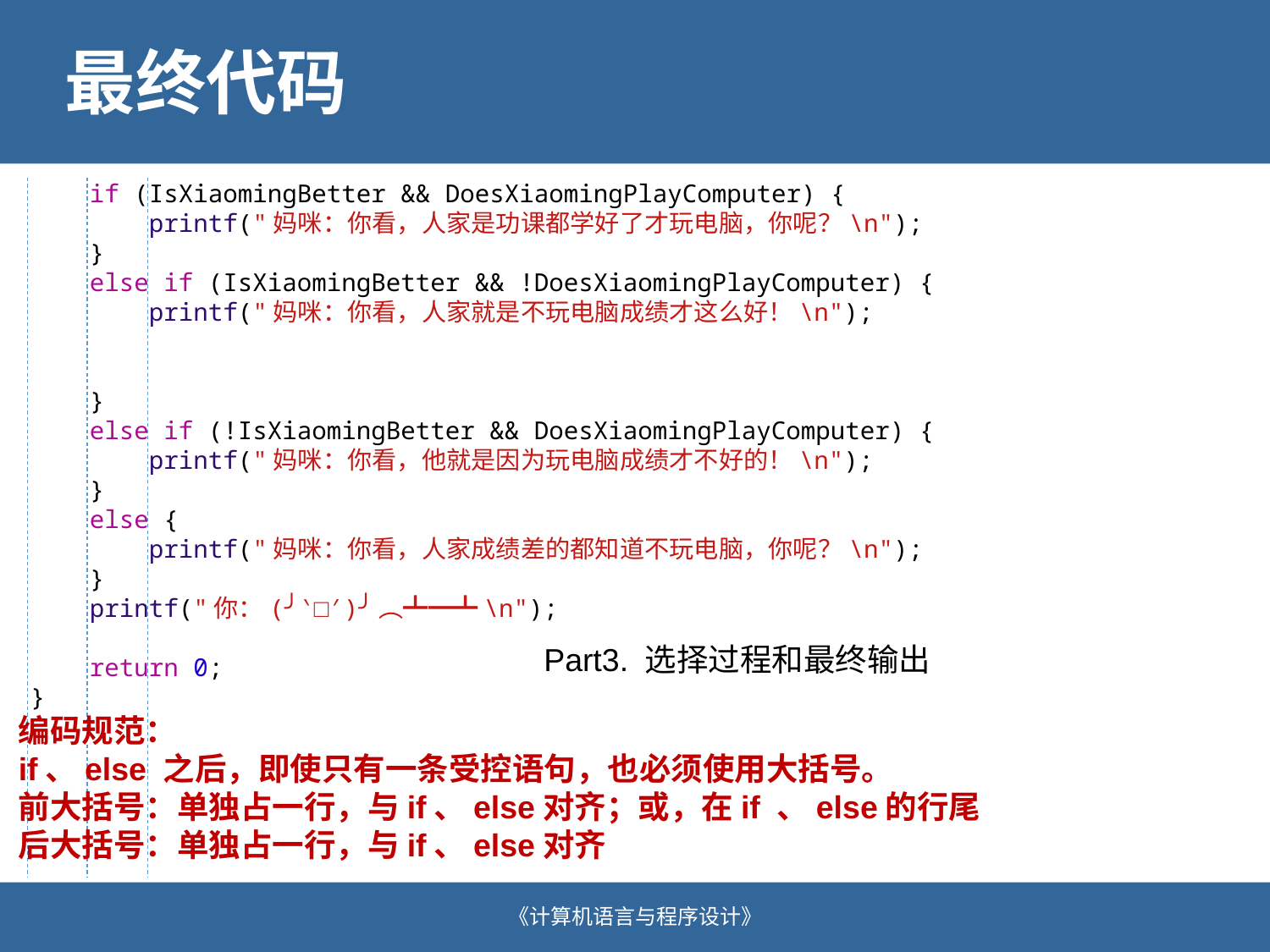

# 最终代码
    if (IsXiaomingBetter && DoesXiaomingPlayComputer) {
        printf("妈咪：你看，人家是功课都学好了才玩电脑，你呢？\n");
    }
    else if (IsXiaomingBetter && !DoesXiaomingPlayComputer) {
        printf("妈咪：你看，人家就是不玩电脑成绩才这么好！\n");

    }
    else if (!IsXiaomingBetter && DoesXiaomingPlayComputer) {
        printf("妈咪：你看，他就是因为玩电脑成绩才不好的！\n");
    }
    else {
        printf("妈咪：你看，人家成绩差的都知道不玩电脑，你呢？\n");
    }
    printf("你：(╯‵□′)╯︵┻━┻\n");

    return 0;
}
Part3. 选择过程和最终输出
编码规范：
if、else 之后，即使只有一条受控语句，也必须使用大括号。
前大括号：单独占一行，与if、else对齐；或，在if 、else的行尾
后大括号：单独占一行，与if、else对齐

《计算机语言与程序设计》
71